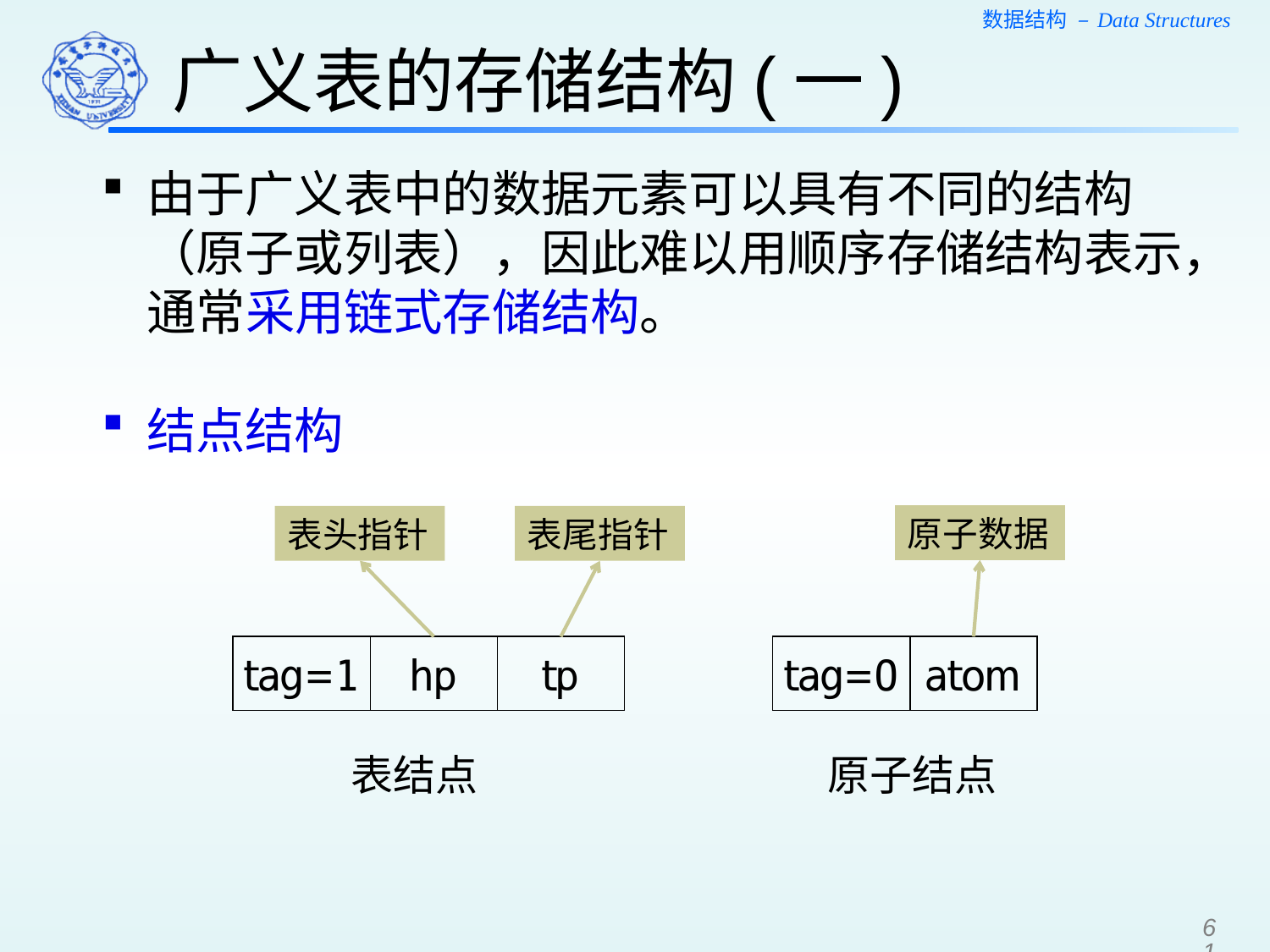

广义表的存储结构(一)
由于广义表中的数据元素可以具有不同的结构（原子或列表），因此难以用顺序存储结构表示，通常采用链式存储结构。

结点结构
原子数据
表头指针
表尾指针
tag=1
hp
tp
tag=0
atom
表结点
原子结点
61